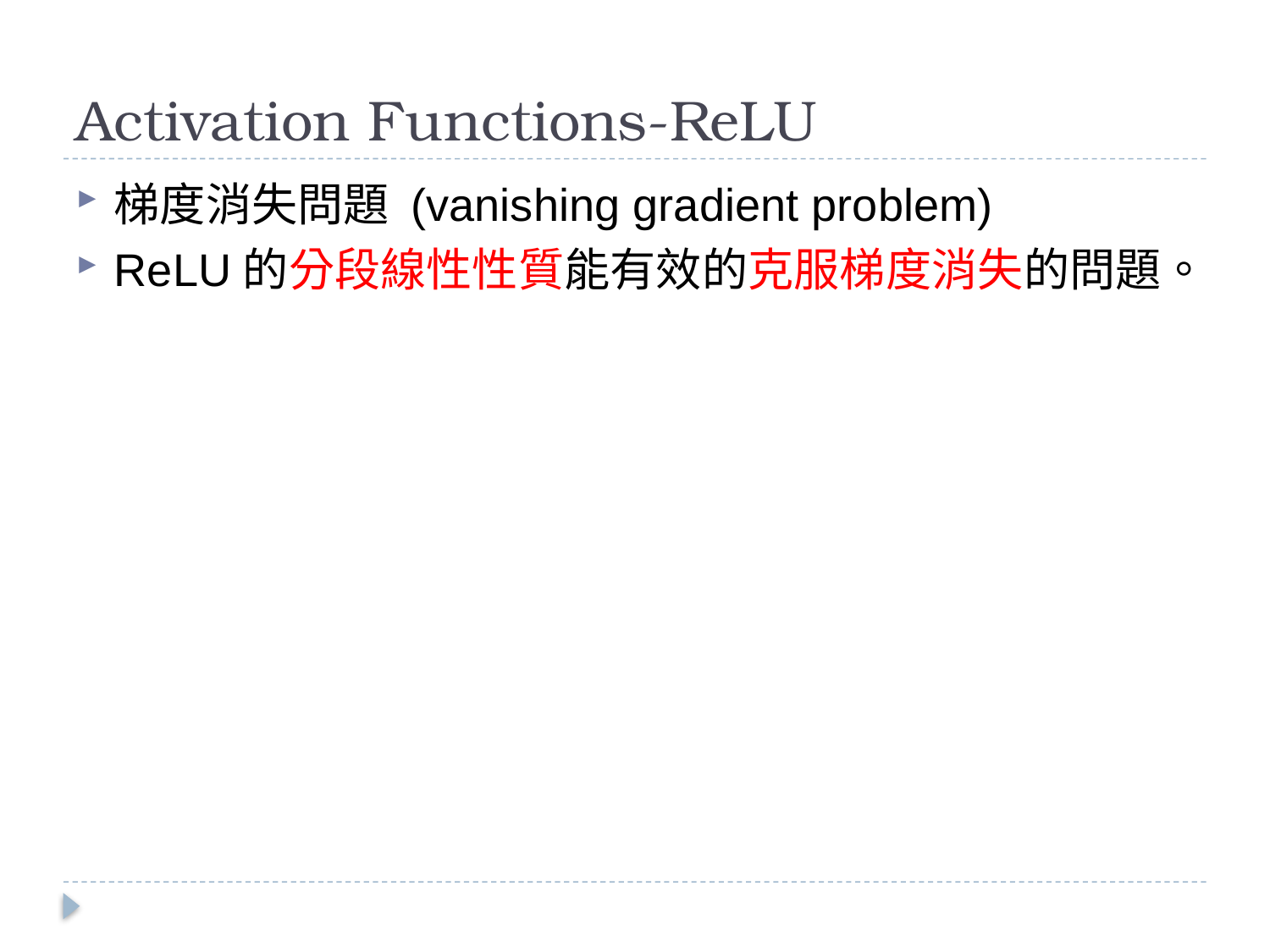

# Activation Functions-ReLU
梯度消失問題 (vanishing gradient problem)
ReLU的分段線性性質能有效的克服梯度消失的問題。